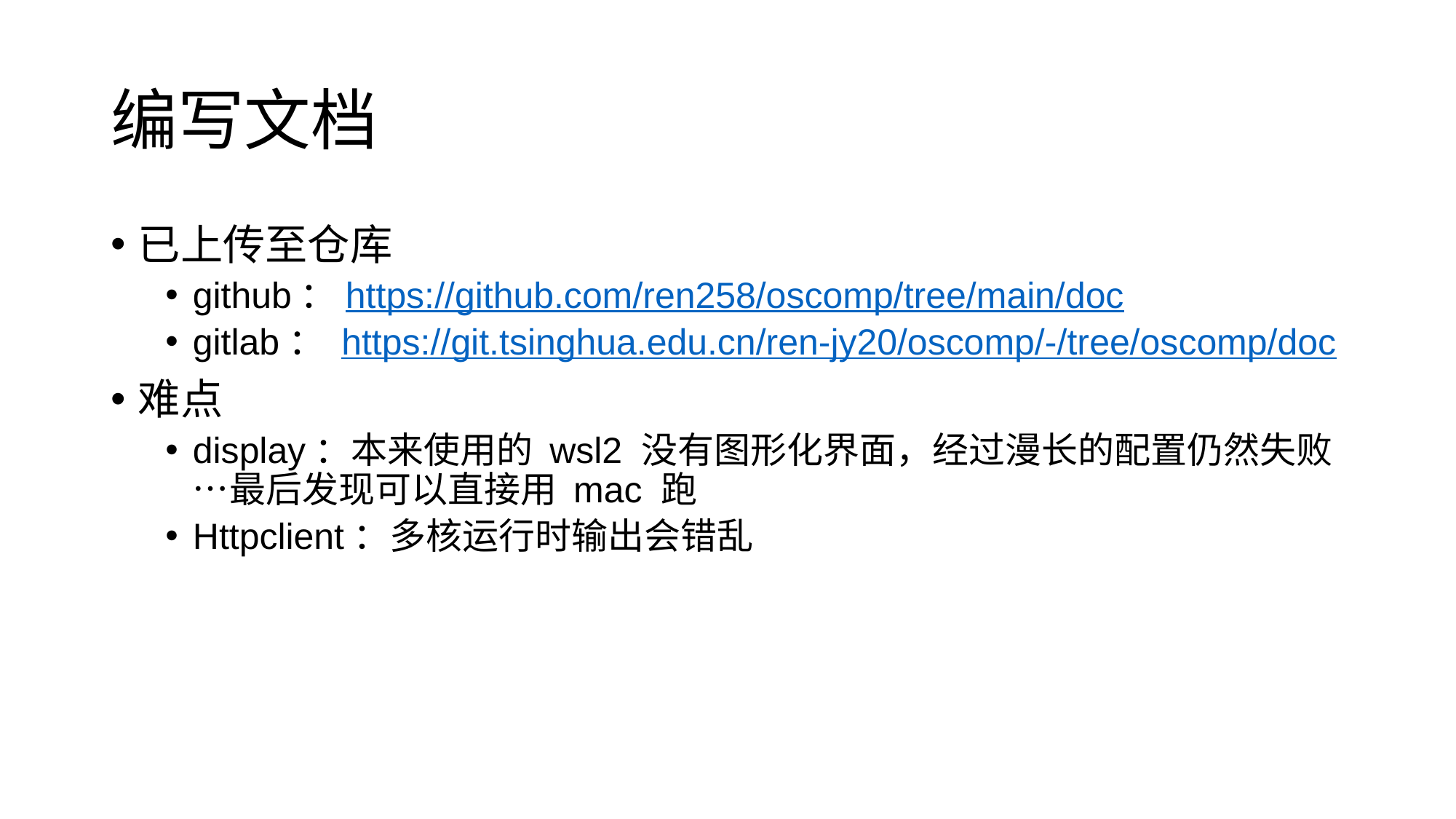

# 编写文档
已上传至仓库
github：https://github.com/ren258/oscomp/tree/main/doc
gitlab： https://git.tsinghua.edu.cn/ren-jy20/oscomp/-/tree/oscomp/doc
难点
display：本来使用的 wsl2 没有图形化界面，经过漫长的配置仍然失败…最后发现可以直接用 mac 跑
Httpclient：多核运行时输出会错乱